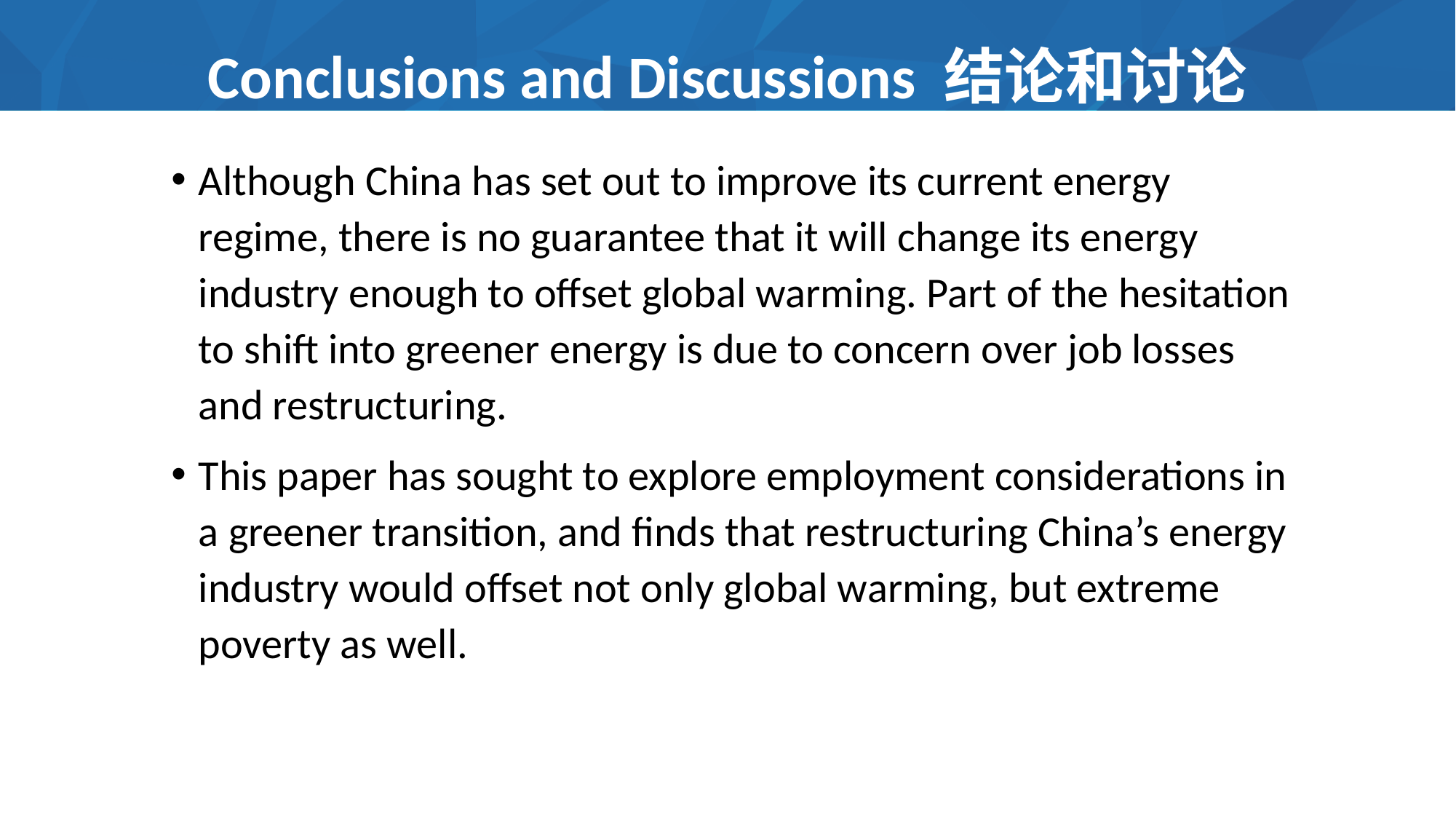

# Conclusions and Discussions 结论和讨论
Although China has set out to improve its current energy regime, there is no guarantee that it will change its energy industry enough to offset global warming. Part of the hesitation to shift into greener energy is due to concern over job losses and restructuring.
This paper has sought to explore employment considerations in a greener transition, and finds that restructuring China’s energy industry would offset not only global warming, but extreme poverty as well.